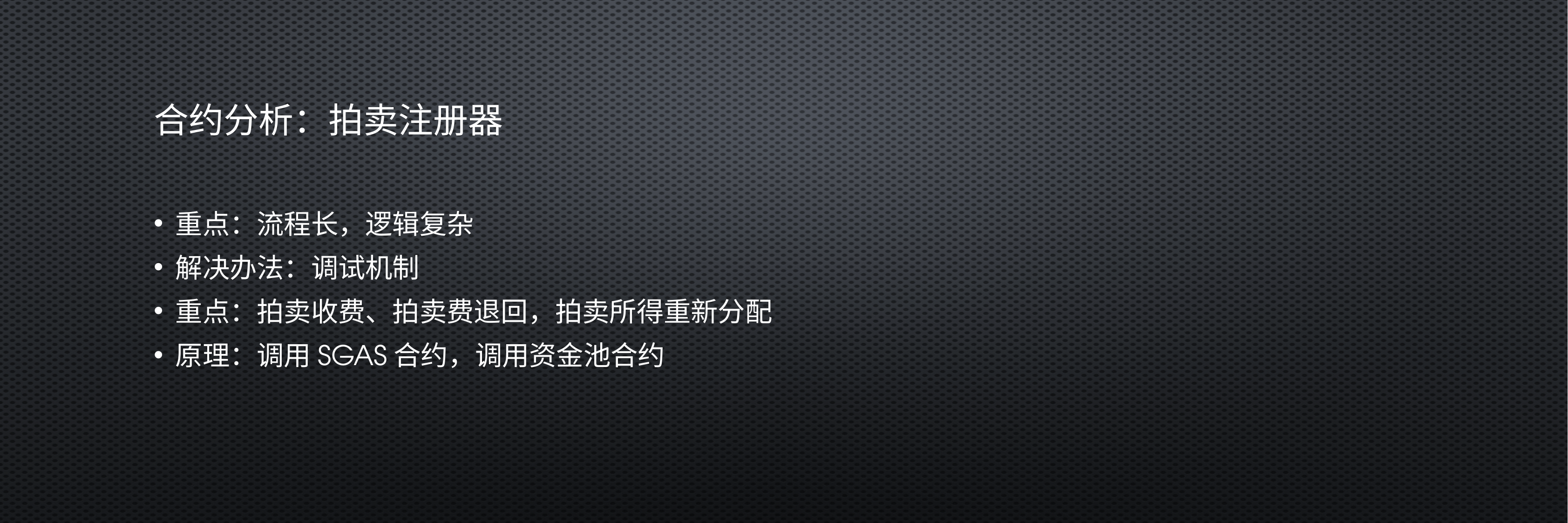

# 合约分析：拍卖注册器
重点：流程长，逻辑复杂
解决办法：调试机制
重点：拍卖收费、拍卖费退回，拍卖所得重新分配
原理：调用SGAS合约，调用资金池合约